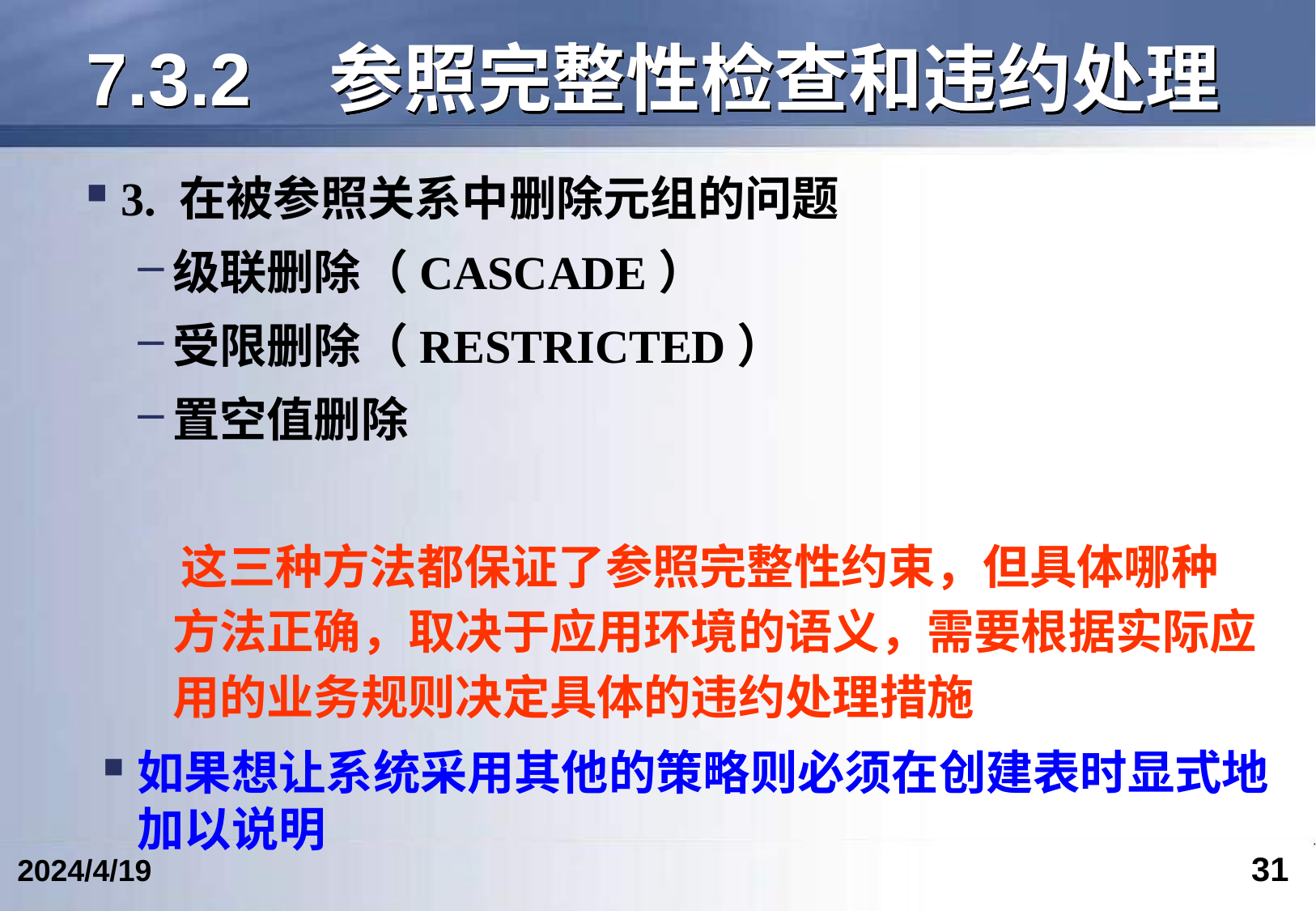

# 7.3.2	参照完整性检查和违约处理
3. 在被参照关系中删除元组的问题
级联删除（CASCADE）
受限删除（RESTRICTED）
置空值删除

   这三种方法都保证了参照完整性约束，但具体哪种方法正确，取决于应用环境的语义，需要根据实际应用的业务规则决定具体的违约处理措施
如果想让系统采用其他的策略则必须在创建表时显式地加以说明
31
2024/4/19